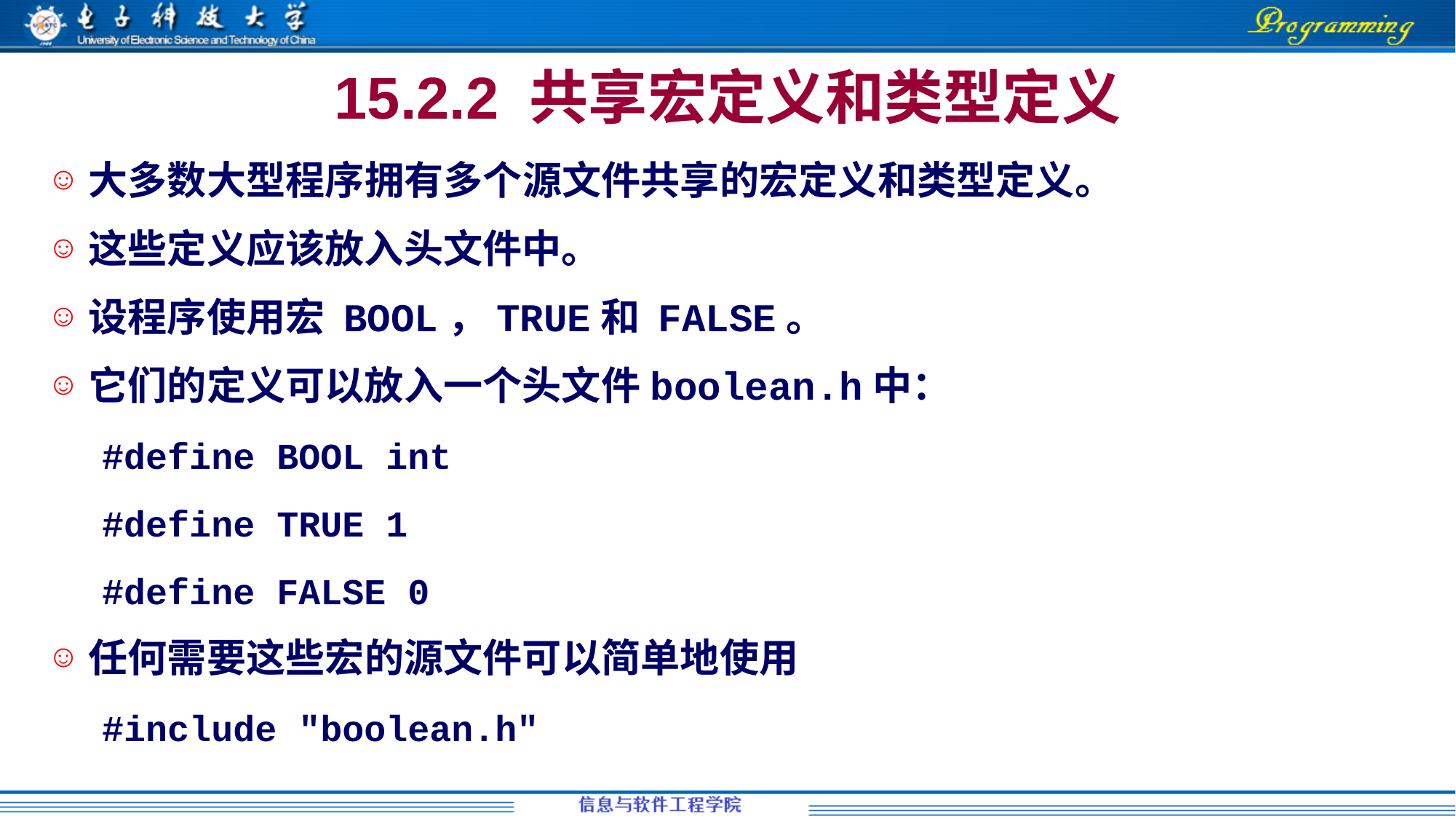

15.2.2 共享宏定义和类型定义
大多数大型程序拥有多个源文件共享的宏定义和类型定义。
这些定义应该放入头文件中。
设程序使用宏 BOOL，TRUE和 FALSE。
它们的定义可以放入一个头文件boolean.h中：
#define BOOL int
#define TRUE 1
#define FALSE 0
任何需要这些宏的源文件可以简单地使用
#include "boolean.h"